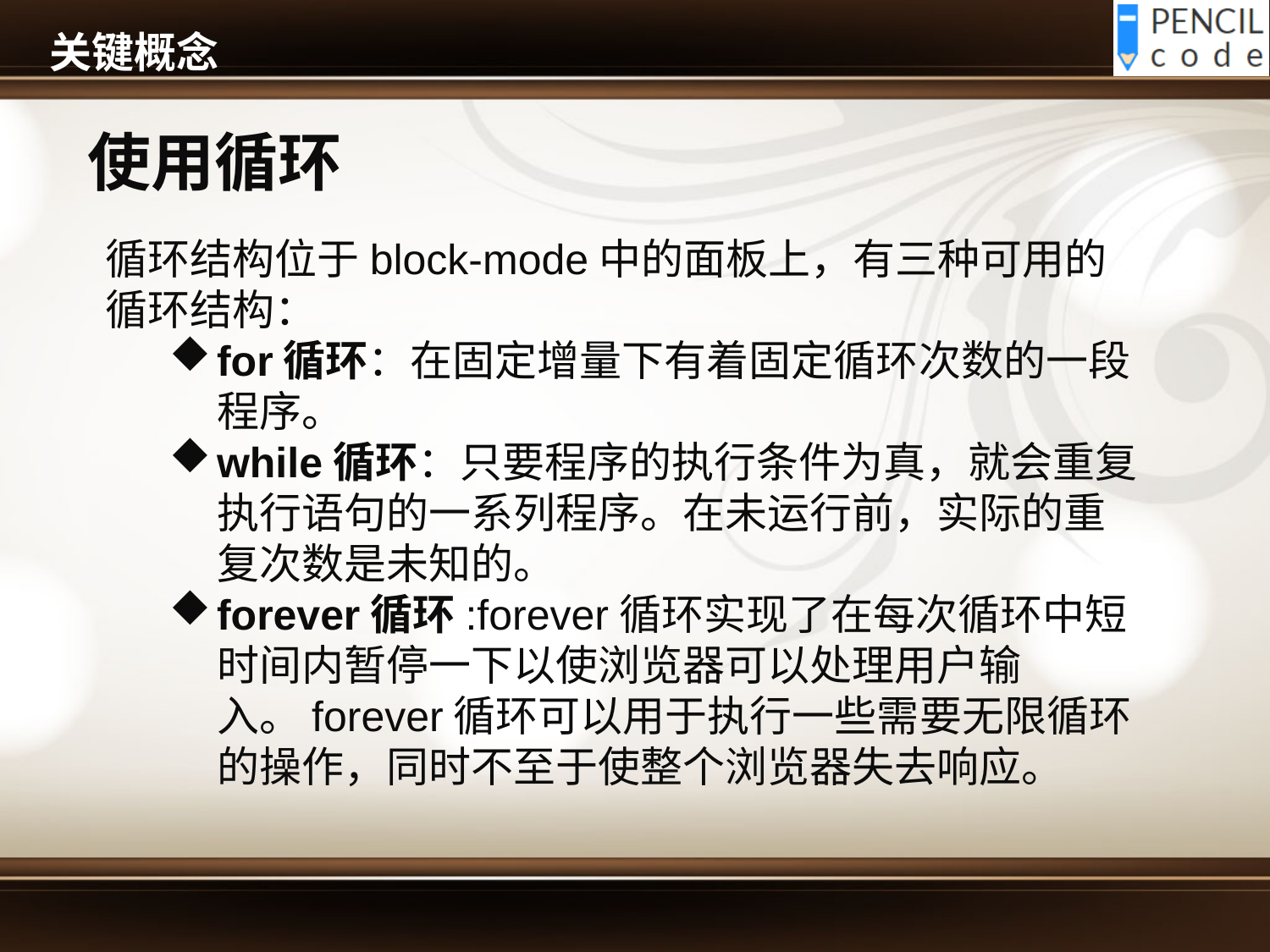

# 关键概念
使用循环
循环结构位于block-mode中的面板上，有三种可用的循环结构：
for循环：在固定增量下有着固定循环次数的一段程序。
while循环：只要程序的执行条件为真，就会重复执行语句的一系列程序。在未运行前，实际的重复次数是未知的。
forever循环:forever循环实现了在每次循环中短时间内暂停一下以使浏览器可以处理用户输入。forever循环可以用于执行一些需要无限循环的操作，同时不至于使整个浏览器失去响应。